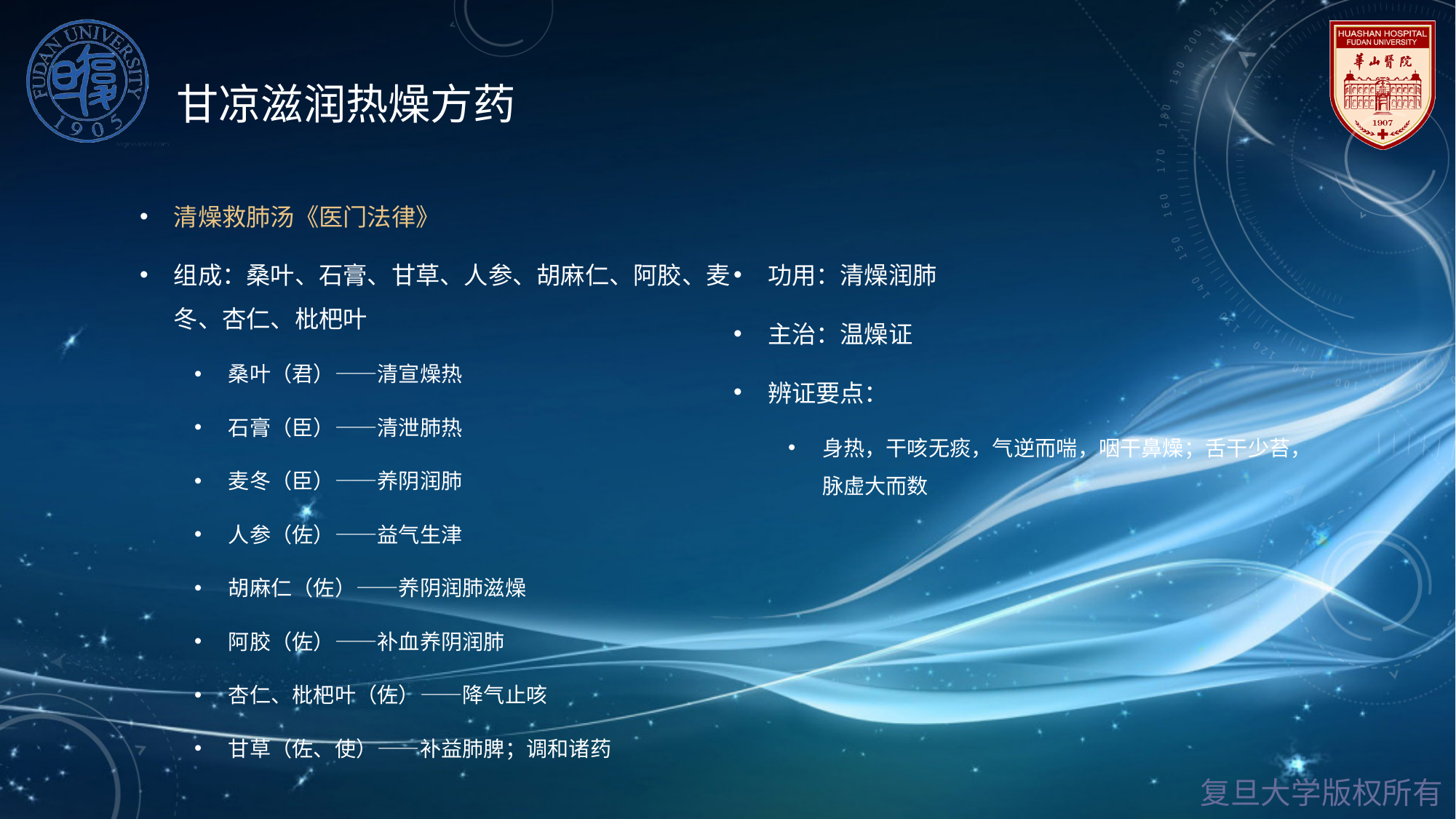

# 甘凉滋润热燥方药
清燥救肺汤《医门法律》
组成：桑叶、石膏、甘草、人参、胡麻仁、阿胶、麦冬、杏仁、枇杷叶
桑叶（君）——清宣燥热
石膏（臣）——清泄肺热
麦冬（臣）——养阴润肺
人参（佐）——益气生津
胡麻仁（佐）——养阴润肺滋燥
阿胶（佐）——补血养阴润肺
杏仁、枇杷叶（佐）——降气止咳
甘草（佐、使）——补益肺脾；调和诸药

功用：清燥润肺
主治：温燥证
辨证要点：
身热，干咳无痰，气逆而喘，咽干鼻燥；舌干少苔，脉虚大而数